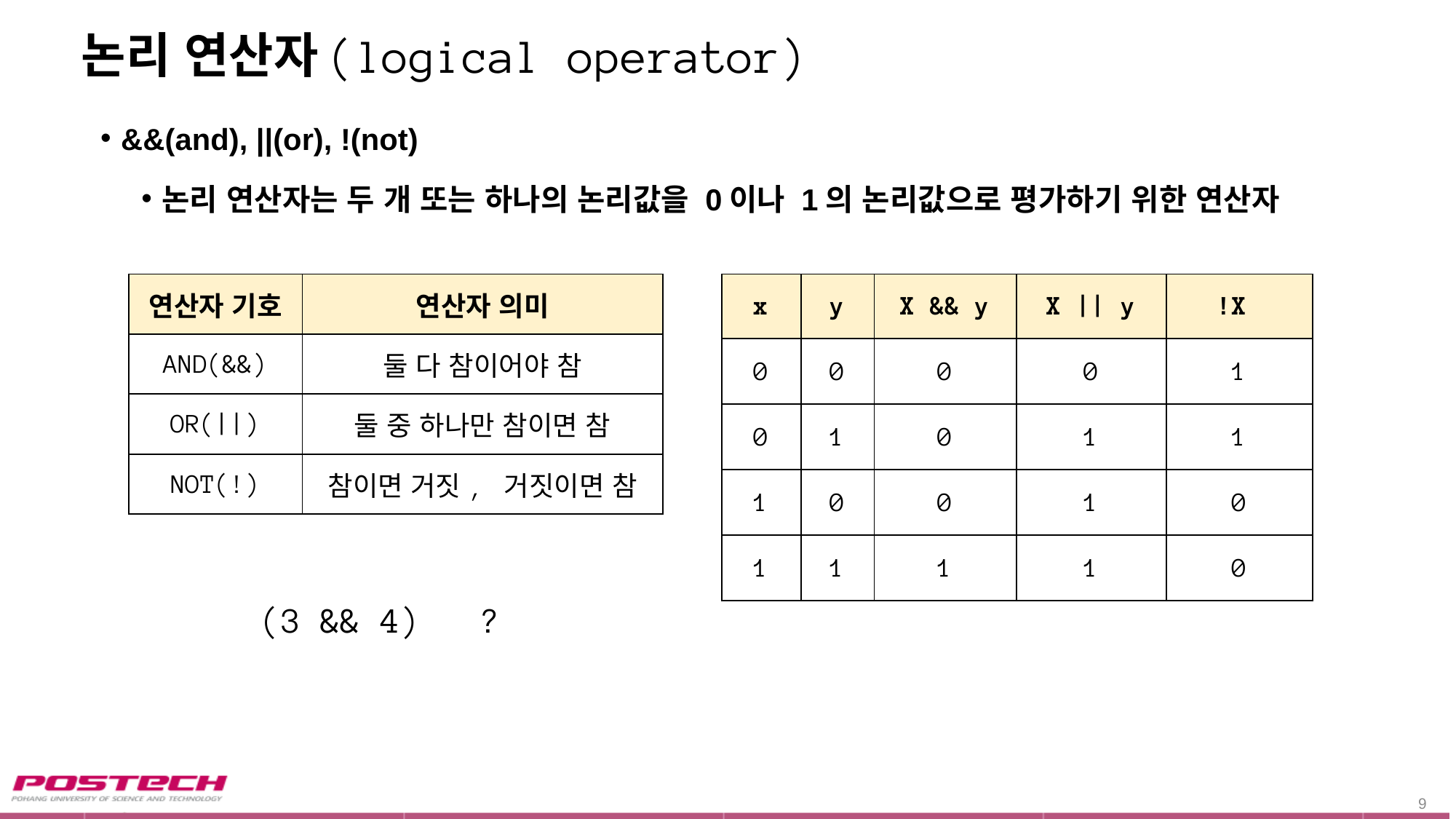

# 논리 연산자(logical operator)
&&(and), ||(or), !(not)
논리 연산자는 두 개 또는 하나의 논리값을 0이나 1의 논리값으로 평가하기 위한 연산자
| 연산자 기호 | 연산자 의미 |
| --- | --- |
| AND(&&) | 둘 다 참이어야 참 |
| OR(||) | 둘 중 하나만 참이면 참 |
| NOT(!) | 참이면 거짓, 거짓이면 참 |
| x | y | X && y | X || y | !X |
| --- | --- | --- | --- | --- |
| 0 | 0 | 0 | 0 | 1 |
| 0 | 1 | 0 | 1 | 1 |
| 1 | 0 | 0 | 1 | 0 |
| 1 | 1 | 1 | 1 | 0 |
(3 && 4)   ?
9